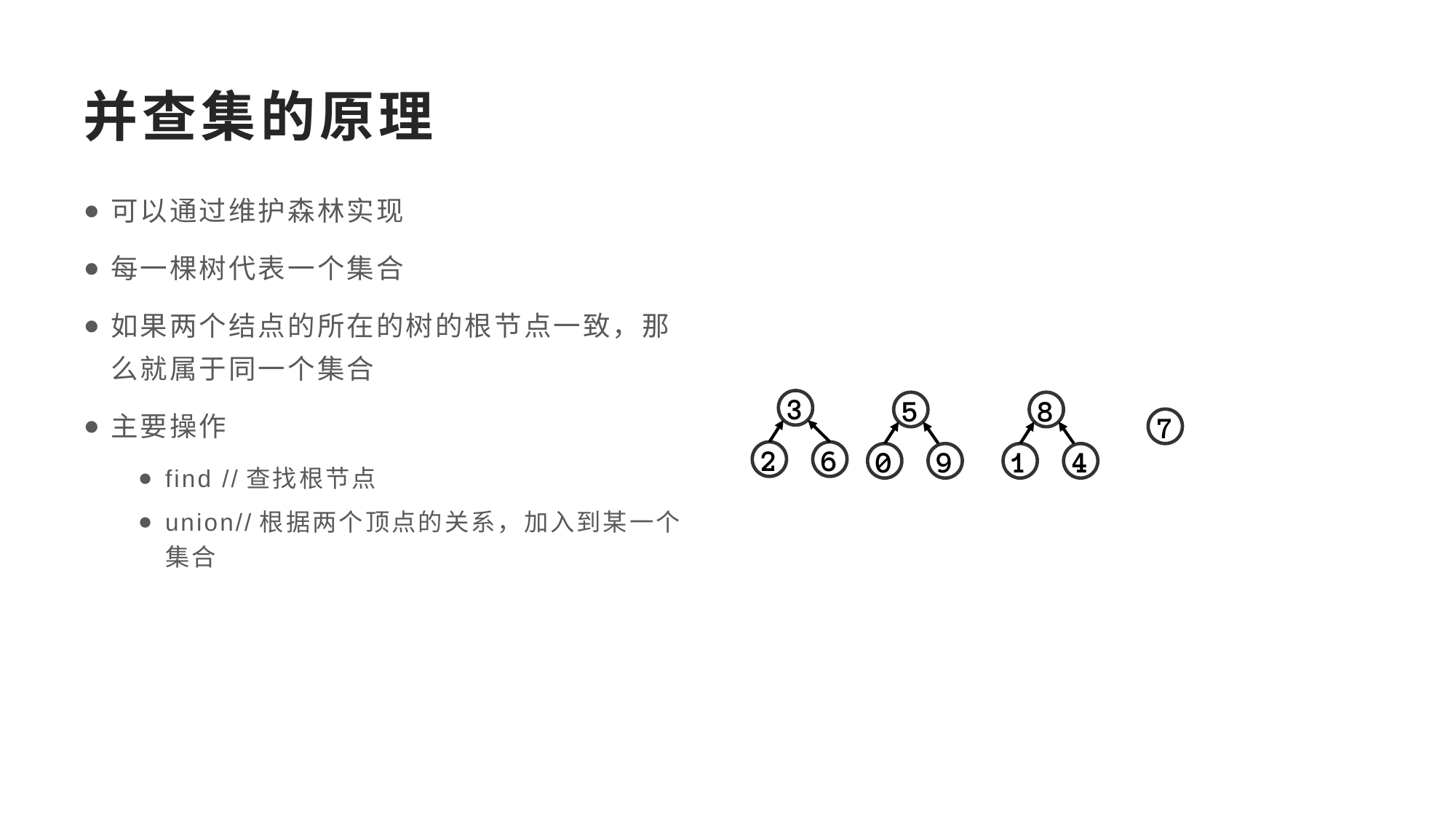

# 并查集的原理
可以通过维护森林实现
每一棵树代表一个集合
如果两个结点的所在的树的根节点一致，那么就属于同一个集合
主要操作
find //查找根节点
union//根据两个顶点的关系，加入到某一个集合

3
5
8
7
2
6
0
9
1
4